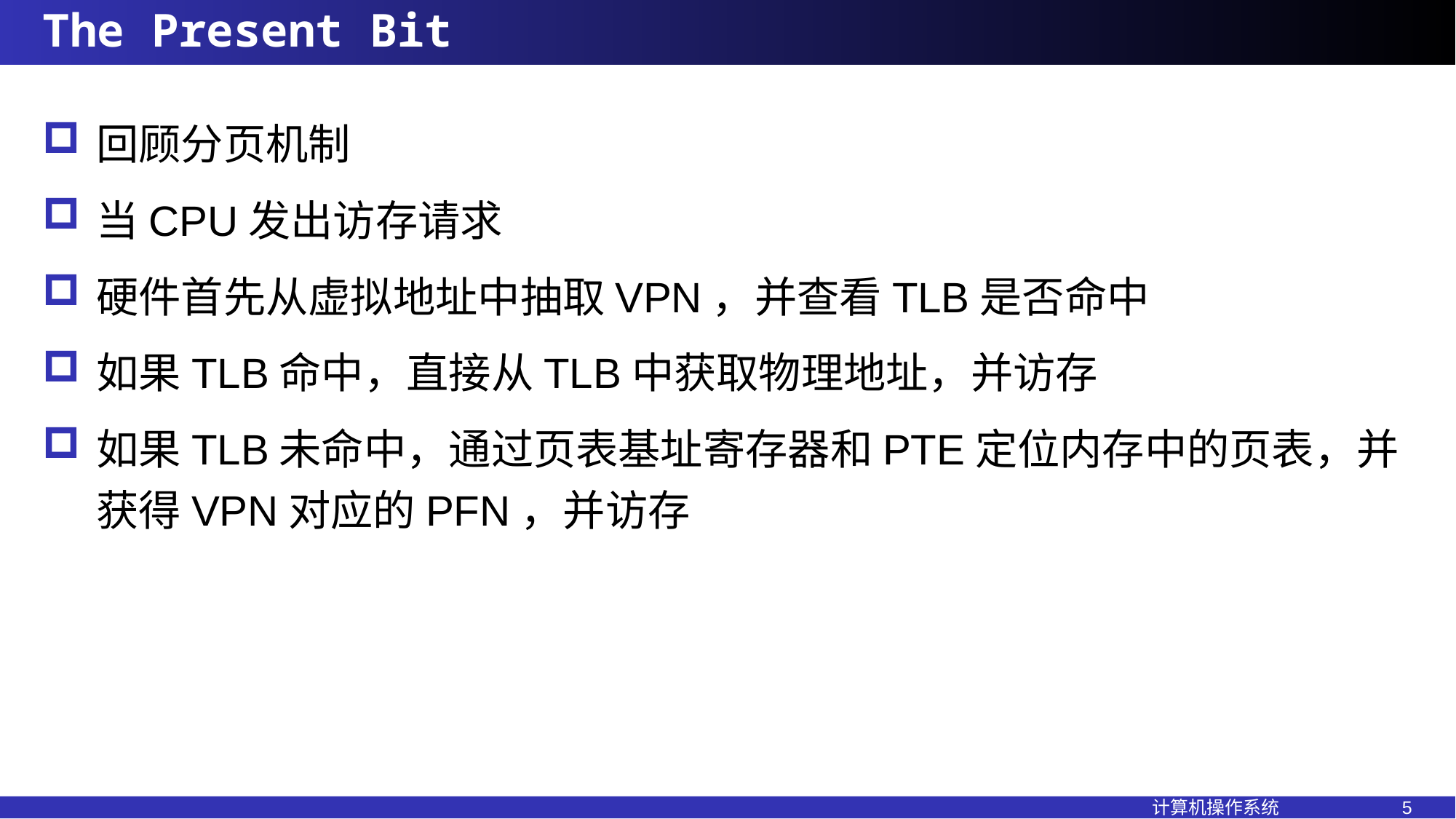

# The Present Bit
回顾分页机制
当CPU发出访存请求
硬件首先从虚拟地址中抽取VPN，并查看TLB是否命中
如果TLB命中，直接从TLB中获取物理地址，并访存
如果TLB未命中，通过页表基址寄存器和PTE定位内存中的页表，并获得VPN对应的PFN，并访存

计算机操作系统                     5